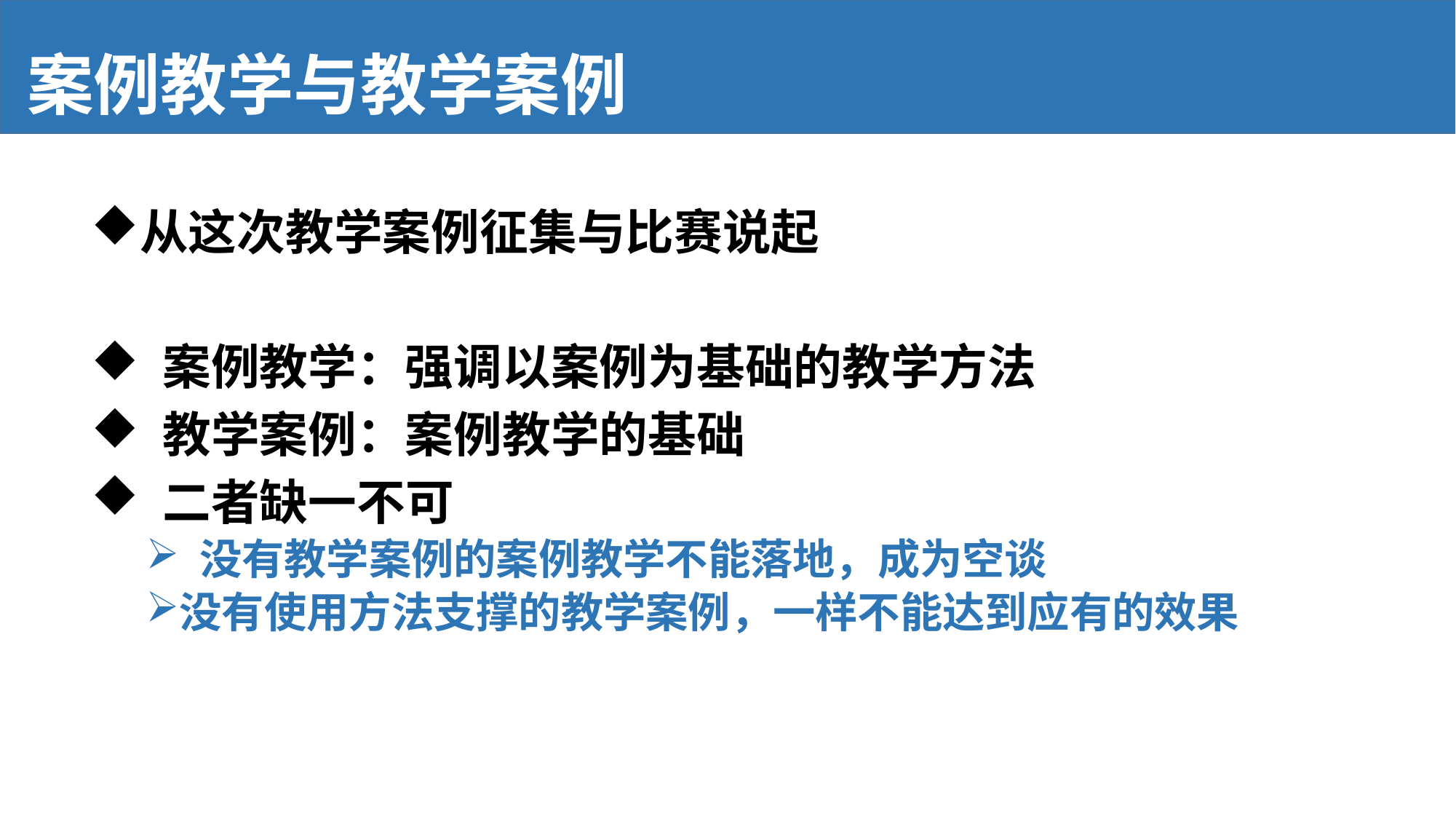

# 案例教学与教学案例
从这次教学案例征集与比赛说起

 案例教学：强调以案例为基础的教学方法
 教学案例：案例教学的基础
 二者缺一不可
 没有教学案例的案例教学不能落地，成为空谈
没有使用方法支撑的教学案例，一样不能达到应有的效果